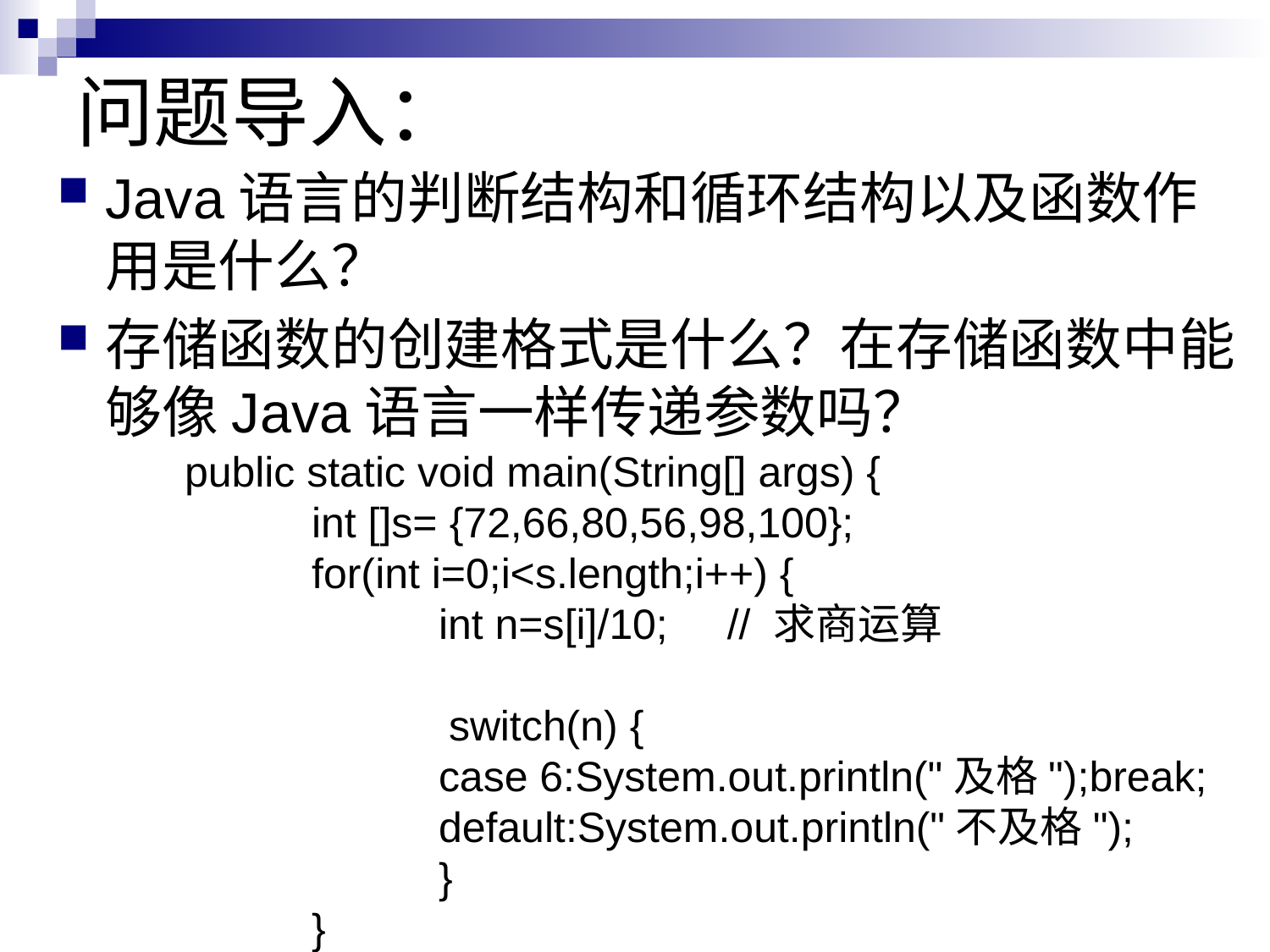

# 问题导入：
Java语言的判断结构和循环结构以及函数作用是什么？
存储函数的创建格式是什么？在存储函数中能够像Java语言一样传递参数吗？
	public static void main(String[] args) {
		int []s= {72,66,80,56,98,100};
		for(int i=0;i<s.length;i++) {
			int n=s[i]/10;     // 求商运算
                                 switch(n) {
			case 6:System.out.println("及格");break;
			default:System.out.println("不及格");
			}
		}
	}